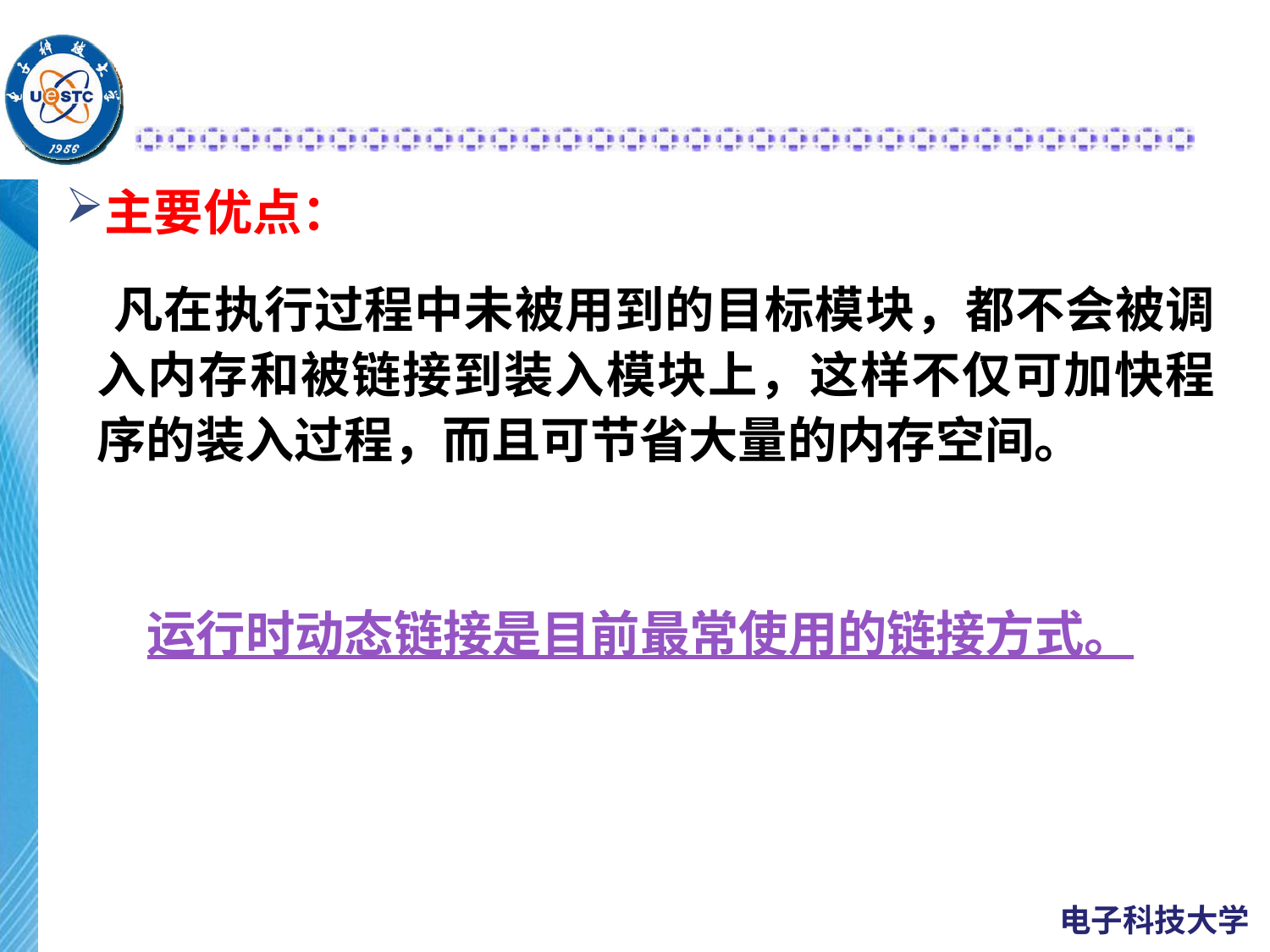

主要优点：
   凡在执行过程中未被用到的目标模块，都不会被调入内存和被链接到装入模块上，这样不仅可加快程序的装入过程，而且可节省大量的内存空间。

运行时动态链接是目前最常使用的链接方式。